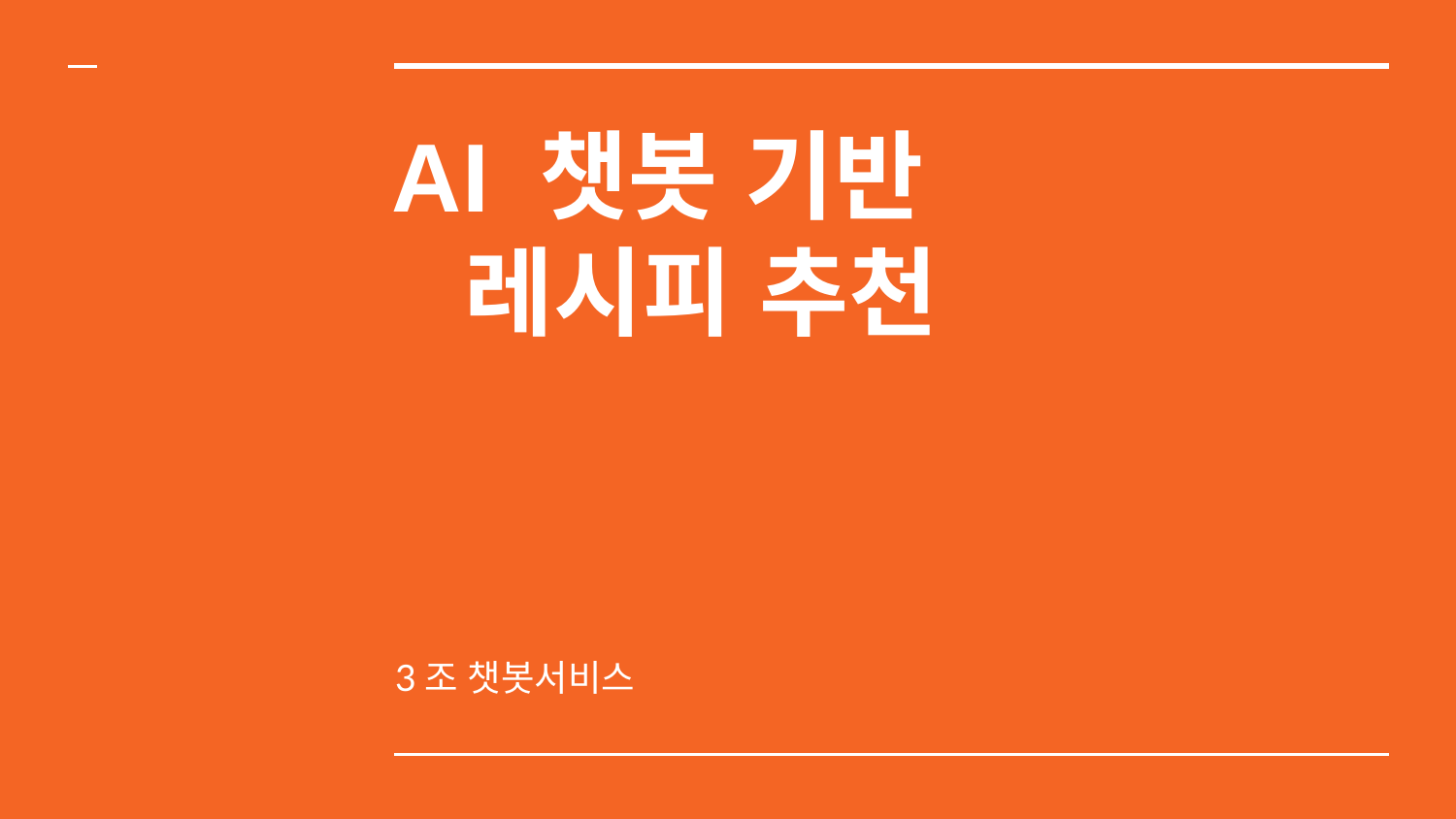

# AI 챗봇 기반
레시피 추천
3조 챗봇서비스